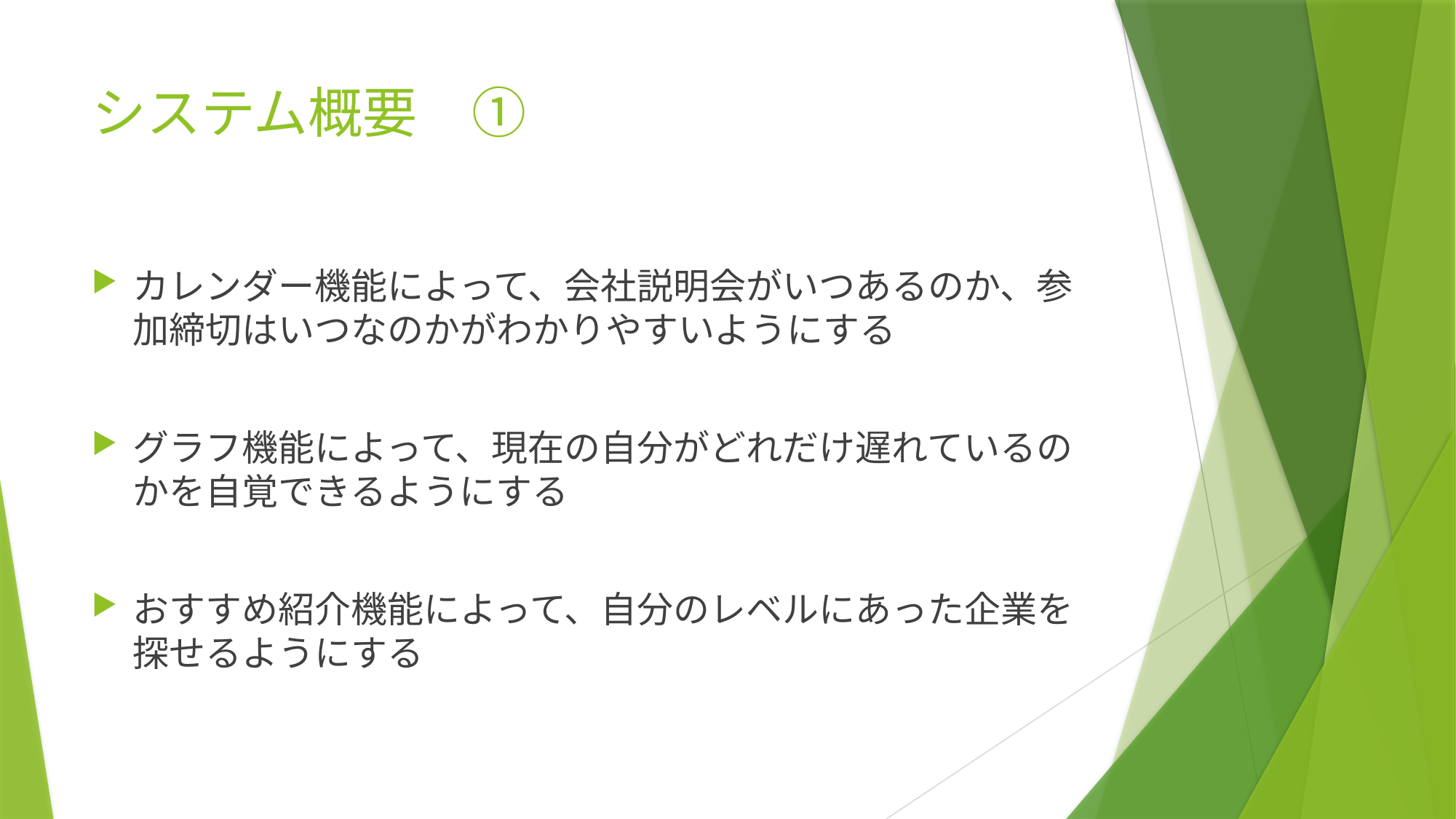

# システム概要　①
カレンダー機能によって、会社説明会がいつあるのか、参加締切はいつなのかがわかりやすいようにする

グラフ機能によって、現在の自分がどれだけ遅れているのかを自覚できるようにする

おすすめ紹介機能によって、自分のレベルにあった企業を探せるようにする